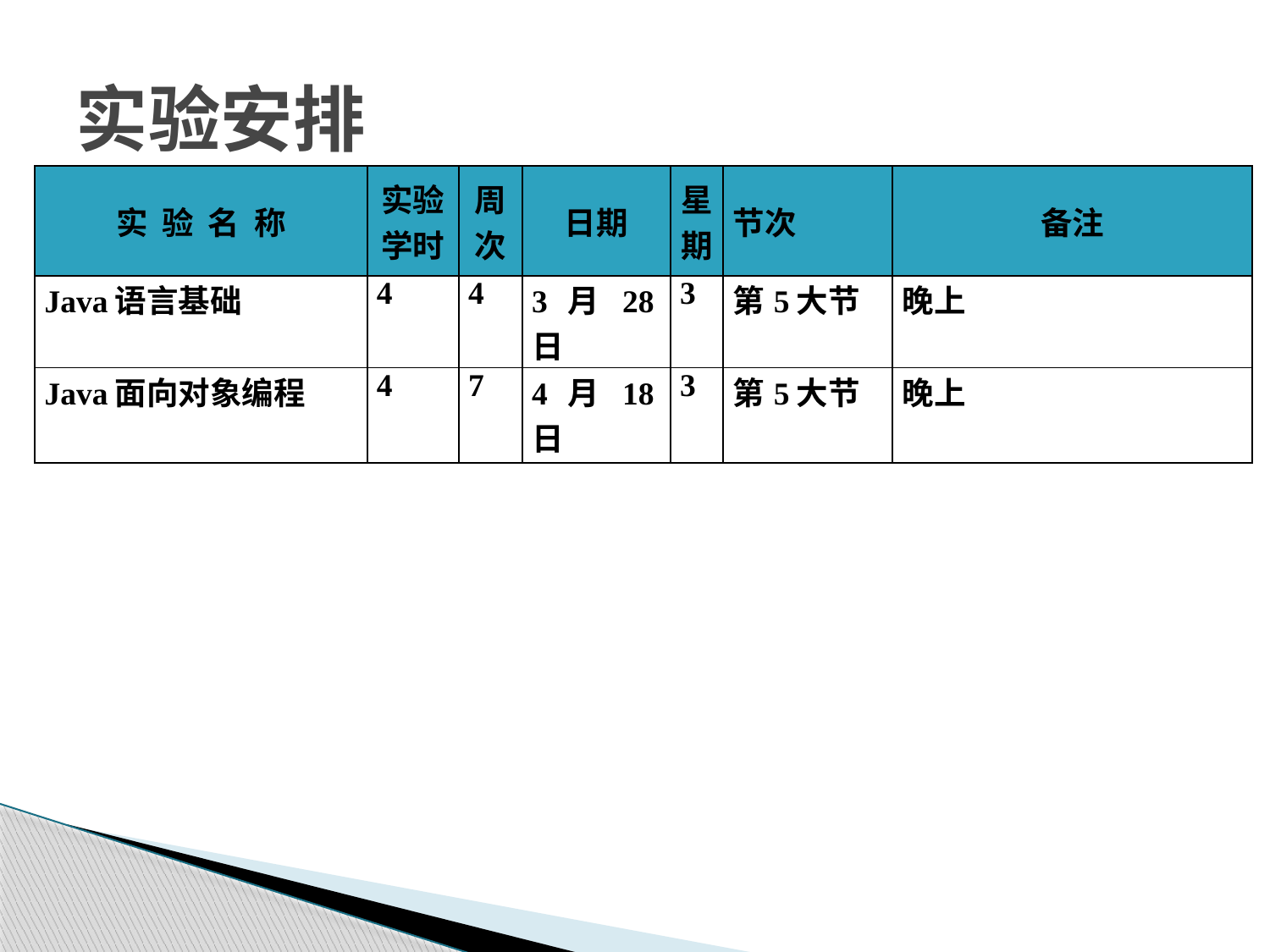

# 实验安排
| 实 验 名 称 | 实验 学时 | 周次 | 日期 | 星期 | 节次 | 备注 |
| --- | --- | --- | --- | --- | --- | --- |
| Java语言基础 | 4 | 4 | 3月28日 | 3 | 第5大节 | 晚上 |
| Java面向对象编程 | 4 | 7 | 4月18日 | 3 | 第5大节 | 晚上 |